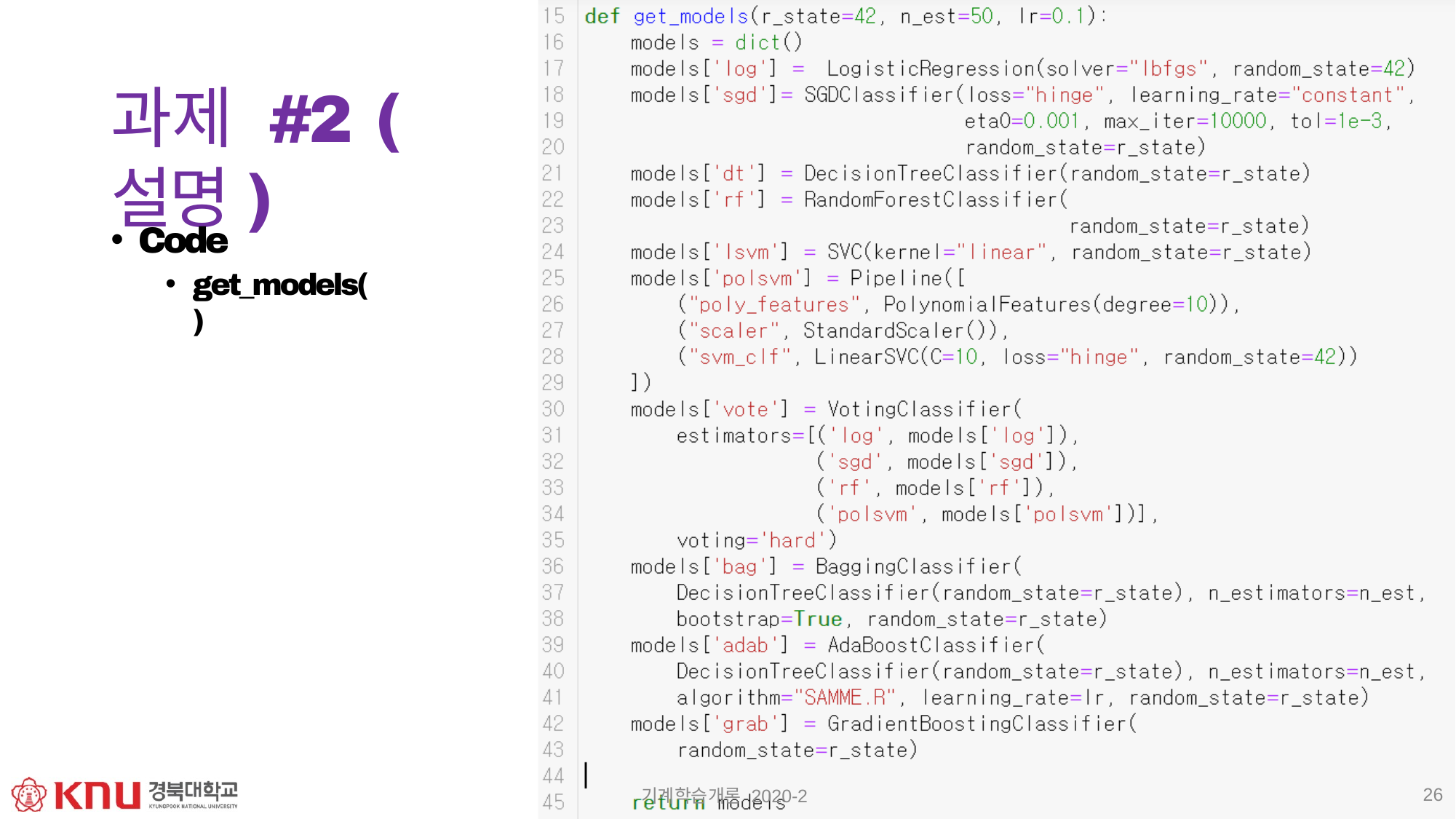

# 과제 #2 (설명)
Code
get_models()
26
기계학습개론 2020-2